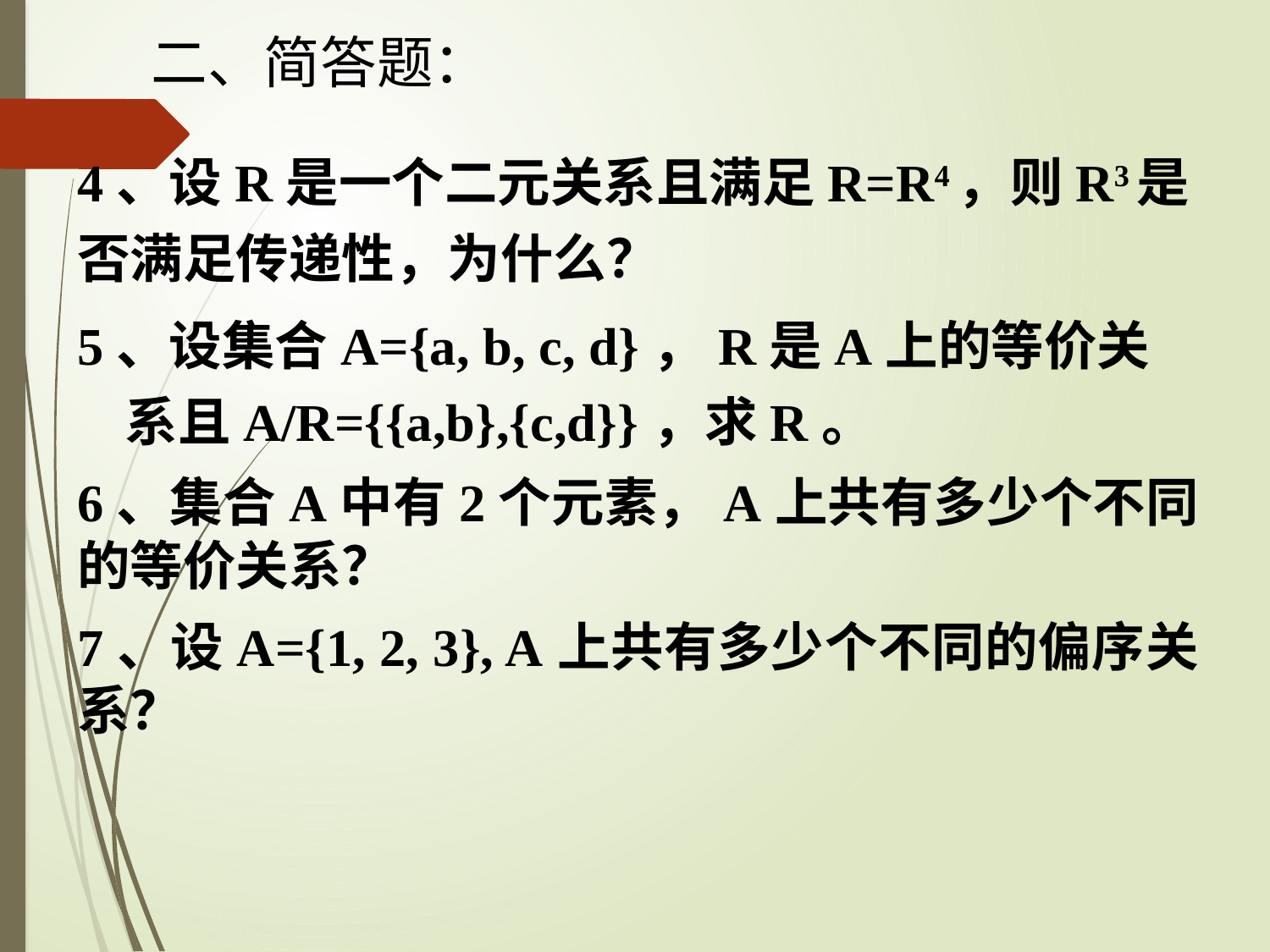

# 二、简答题：
4、设R是一个二元关系且满足R=R4，则R3是否满足传递性，为什么？
5、设集合A={a, b, c, d}，R是A上的等价关系且A/R={{a,b},{c,d}}，求R。
6、集合A中有2个元素，A上共有多少个不同的等价关系？
7、设A={1, 2, 3}, A上共有多少个不同的偏序关系？